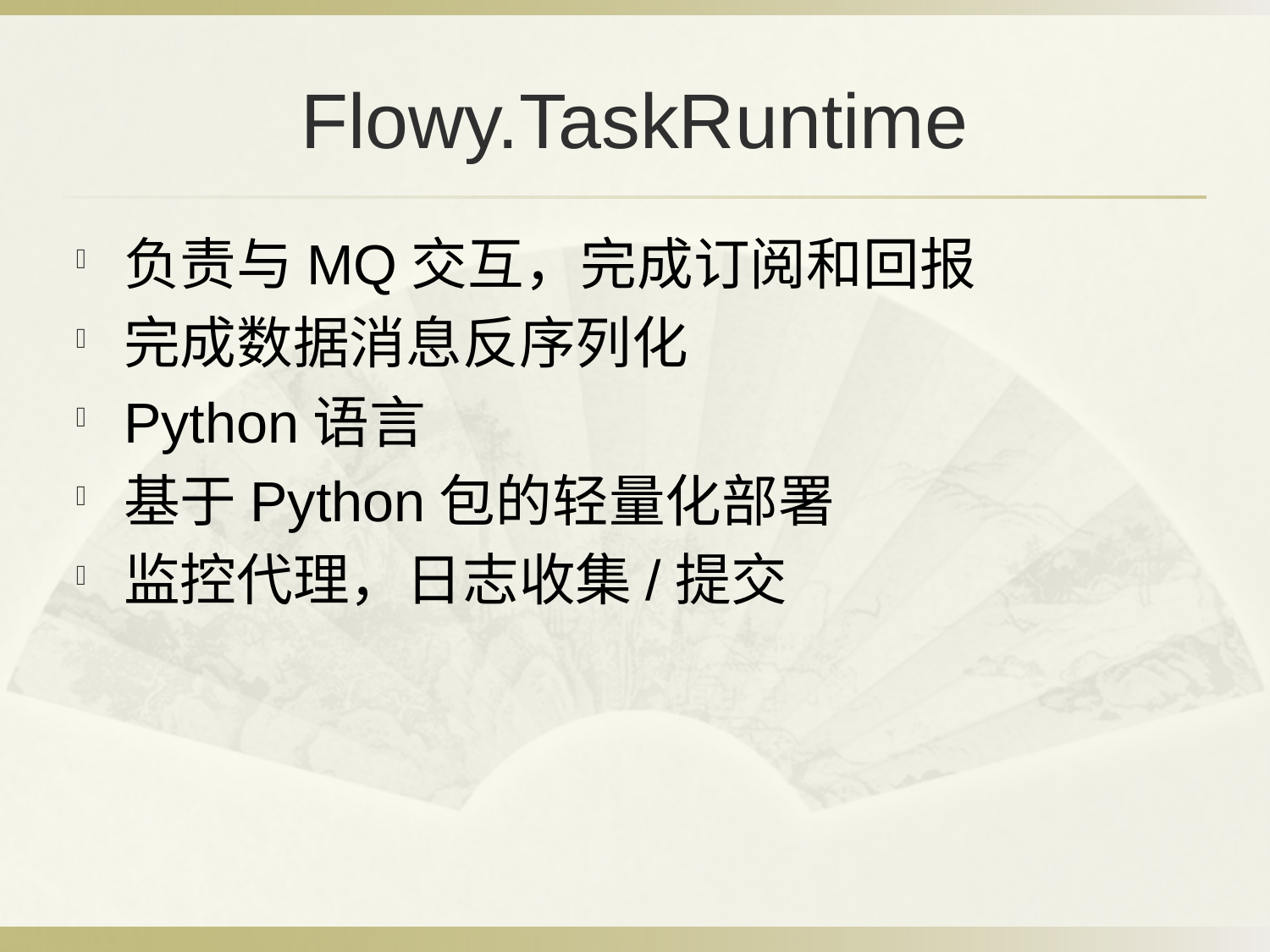

# Flowy.TaskRuntime
负责与MQ交互，完成订阅和回报
完成数据消息反序列化
Python语言
基于Python包的轻量化部署
监控代理，日志收集/提交